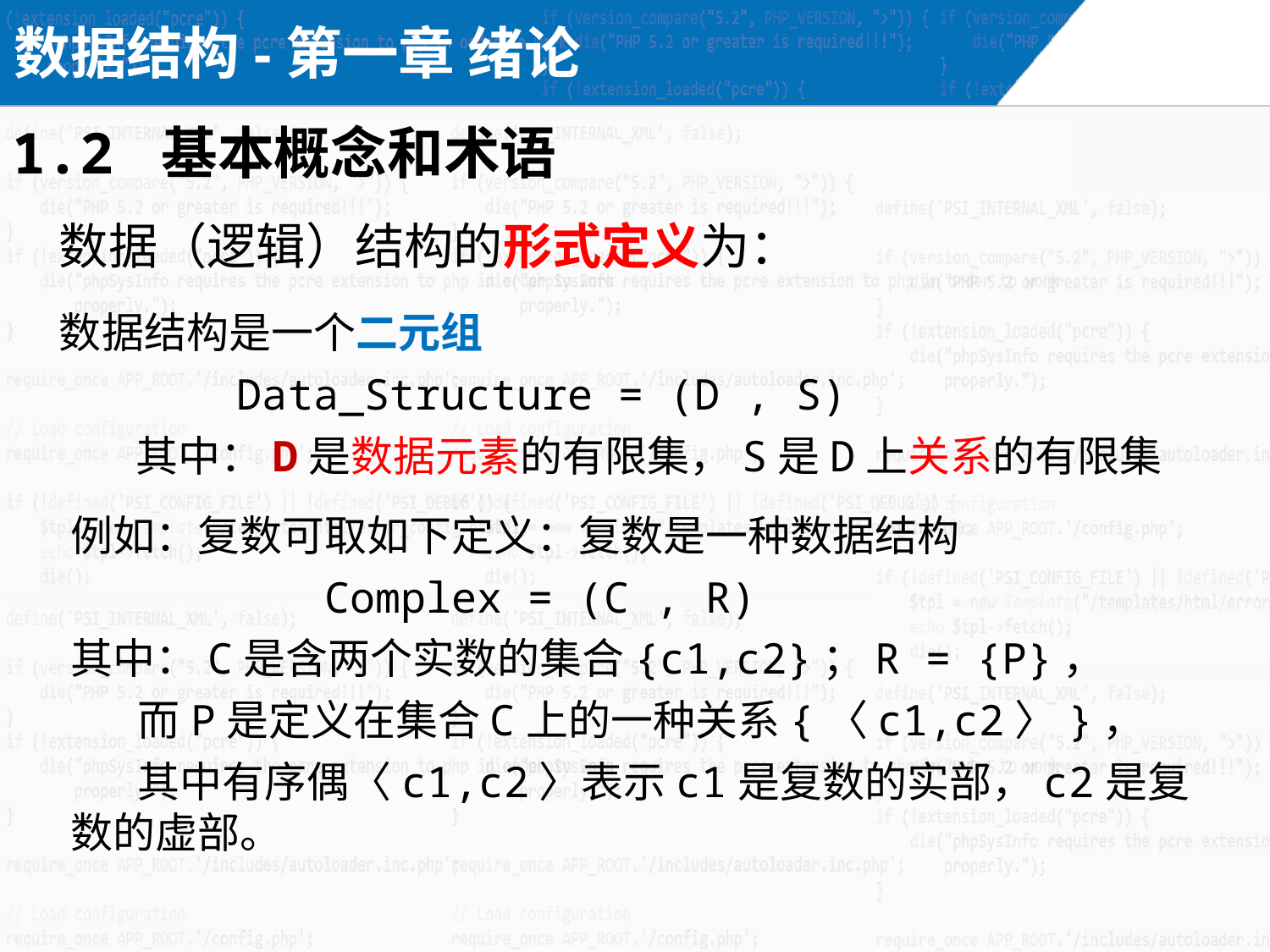

数据结构-第一章 绪论
1.2 基本概念和术语
数据（逻辑）结构的形式定义为：
数据结构是一个二元组
       Data_Structure = (D , S)
       其中：D是数据元素的有限集，S是D上关系的有限集
例如：复数可取如下定义：复数是一种数据结构
          Complex = (C , R)
其中：C是含两个实数的集合{c1,c2}；R = {P}，
      而P是定义在集合C上的一种关系{〈c1,c2〉}，
      其中有序偶〈c1,c2〉表示c1是复数的实部，c2是复数的虚部。